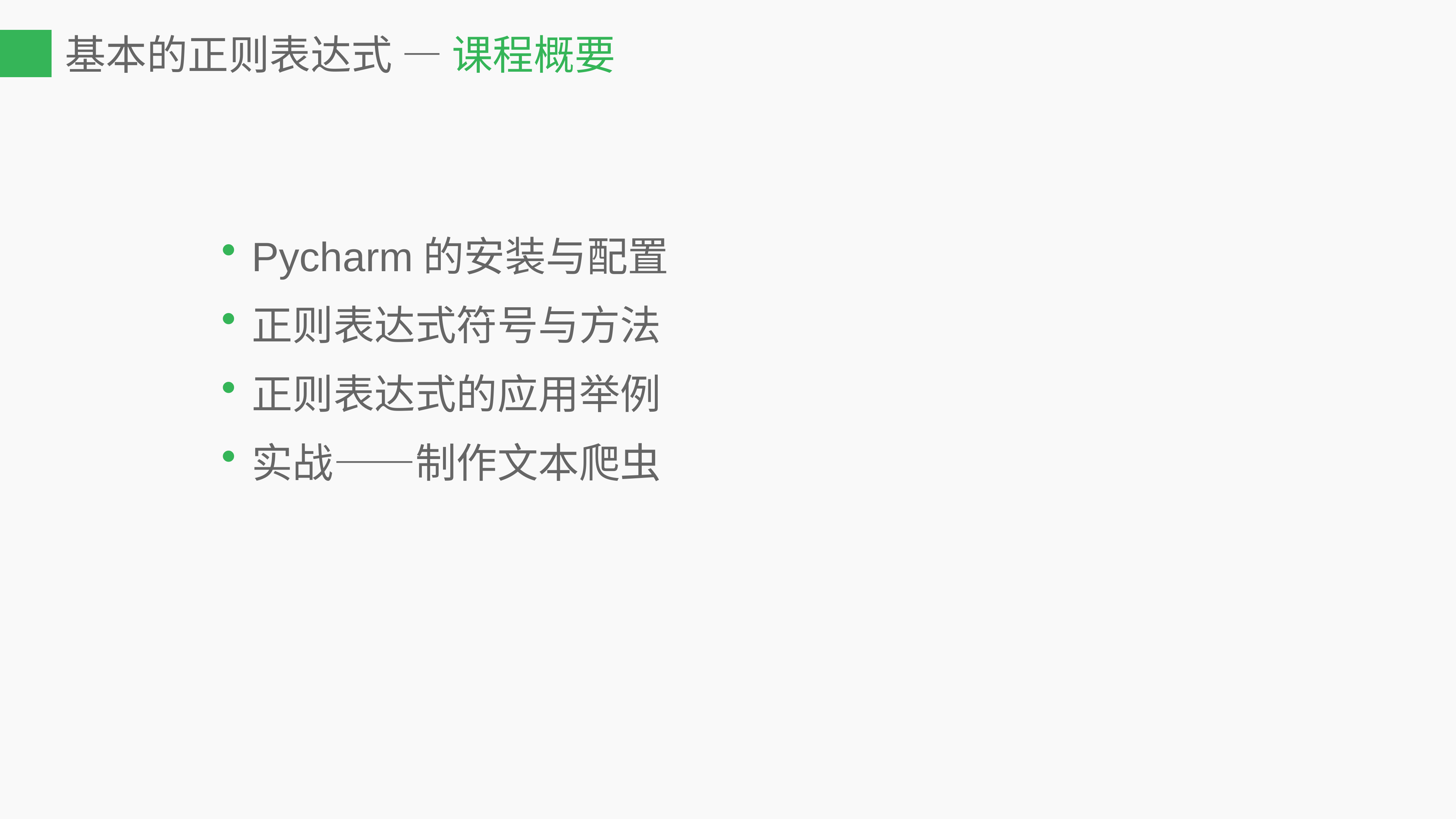

基本的正则表达式 — 课程概要

Pycharm的安装与配置
正则表达式符号与方法
正则表达式的应用举例
实战——制作文本爬虫